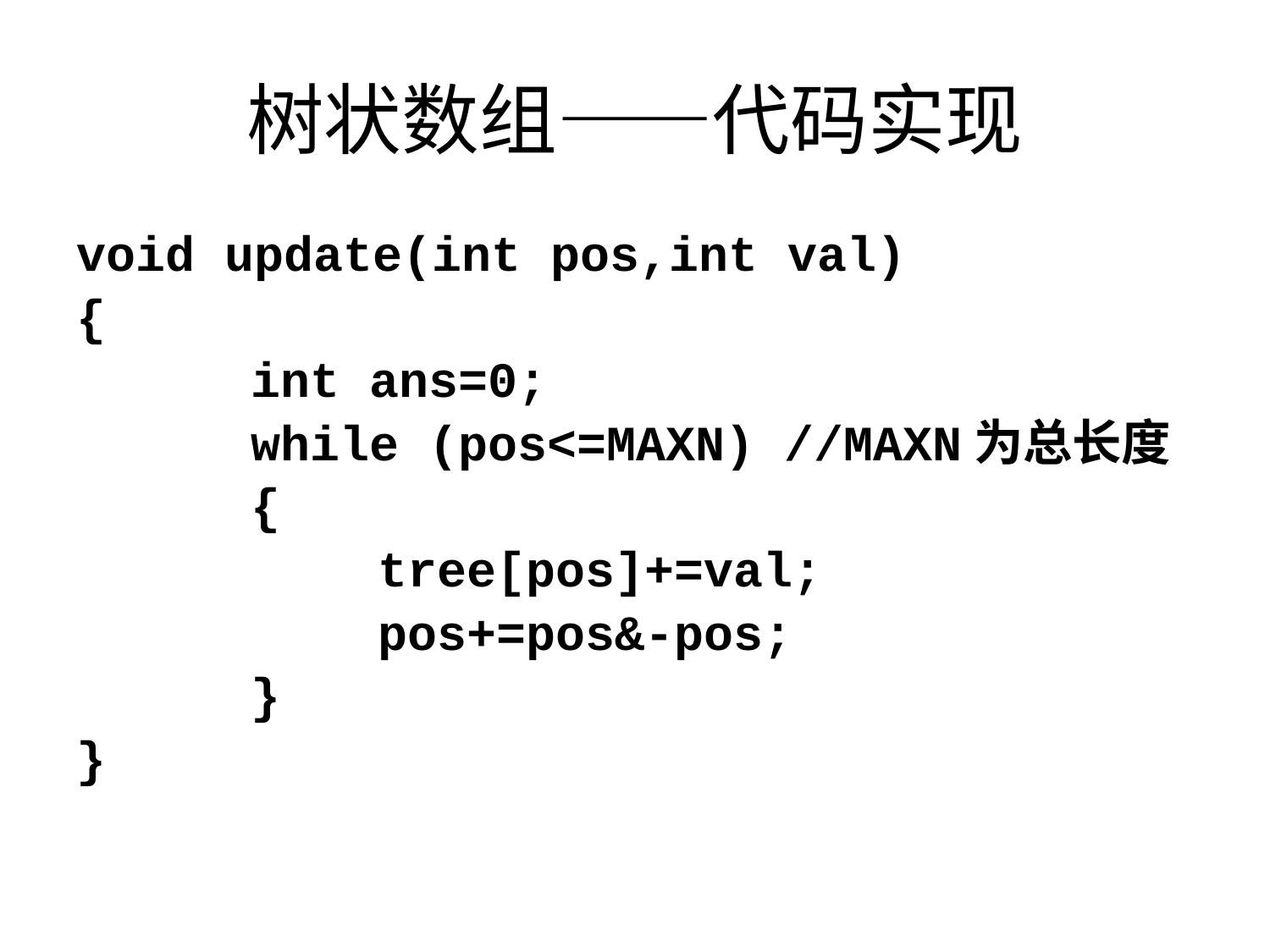

树状数组——代码实现
void update(int pos,int val)
{
		int ans=0;
		while (pos<=MAXN) //MAXN为总长度
		{
			tree[pos]+=val;
			pos+=pos&-pos;
		}
}